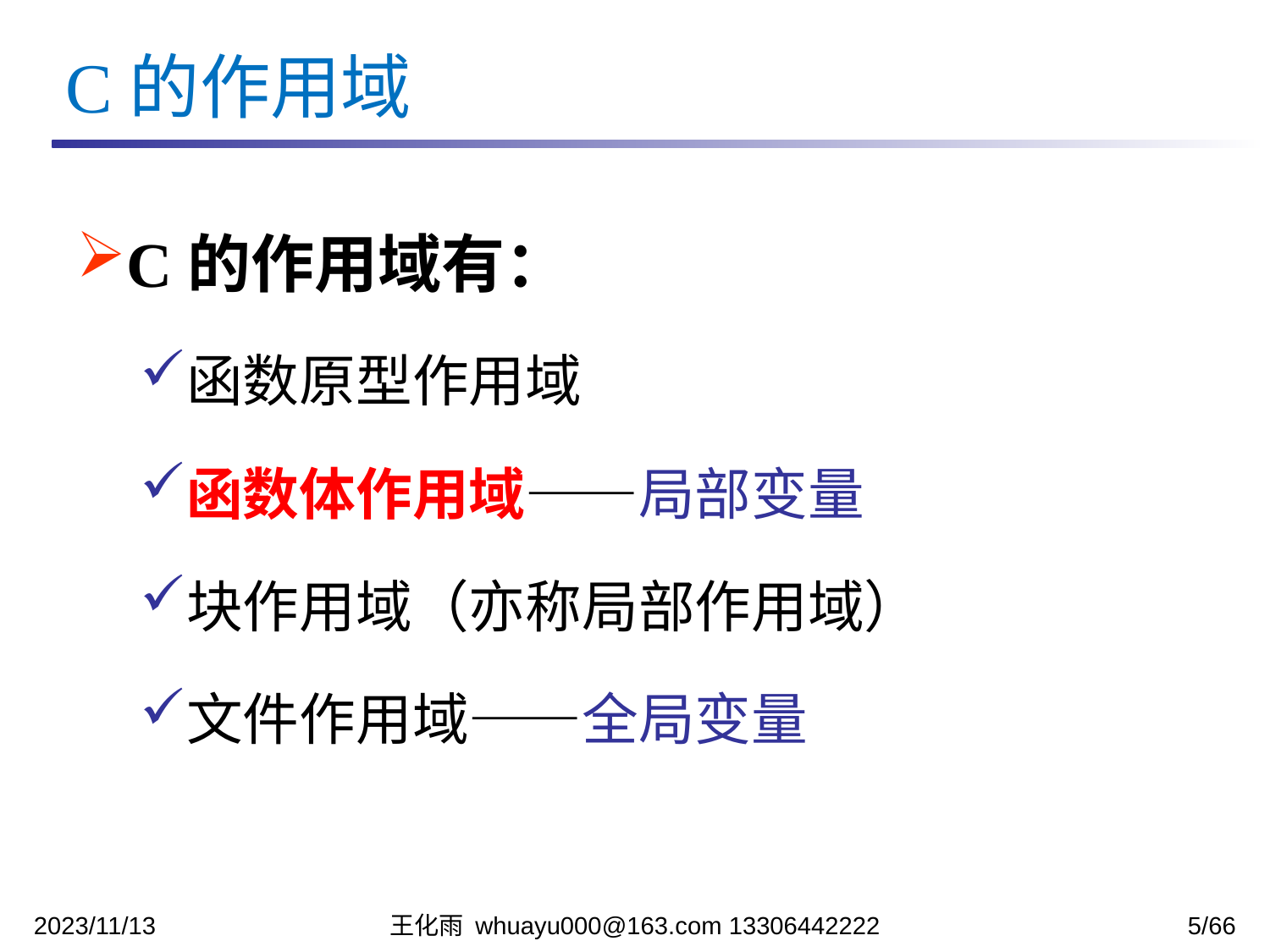

C的作用域
C的作用域有：
函数原型作用域
函数体作用域——局部变量
块作用域（亦称局部作用域）
文件作用域——全局变量
2023/11/13
王化雨 whuayu000@163.com 13306442222
5/66